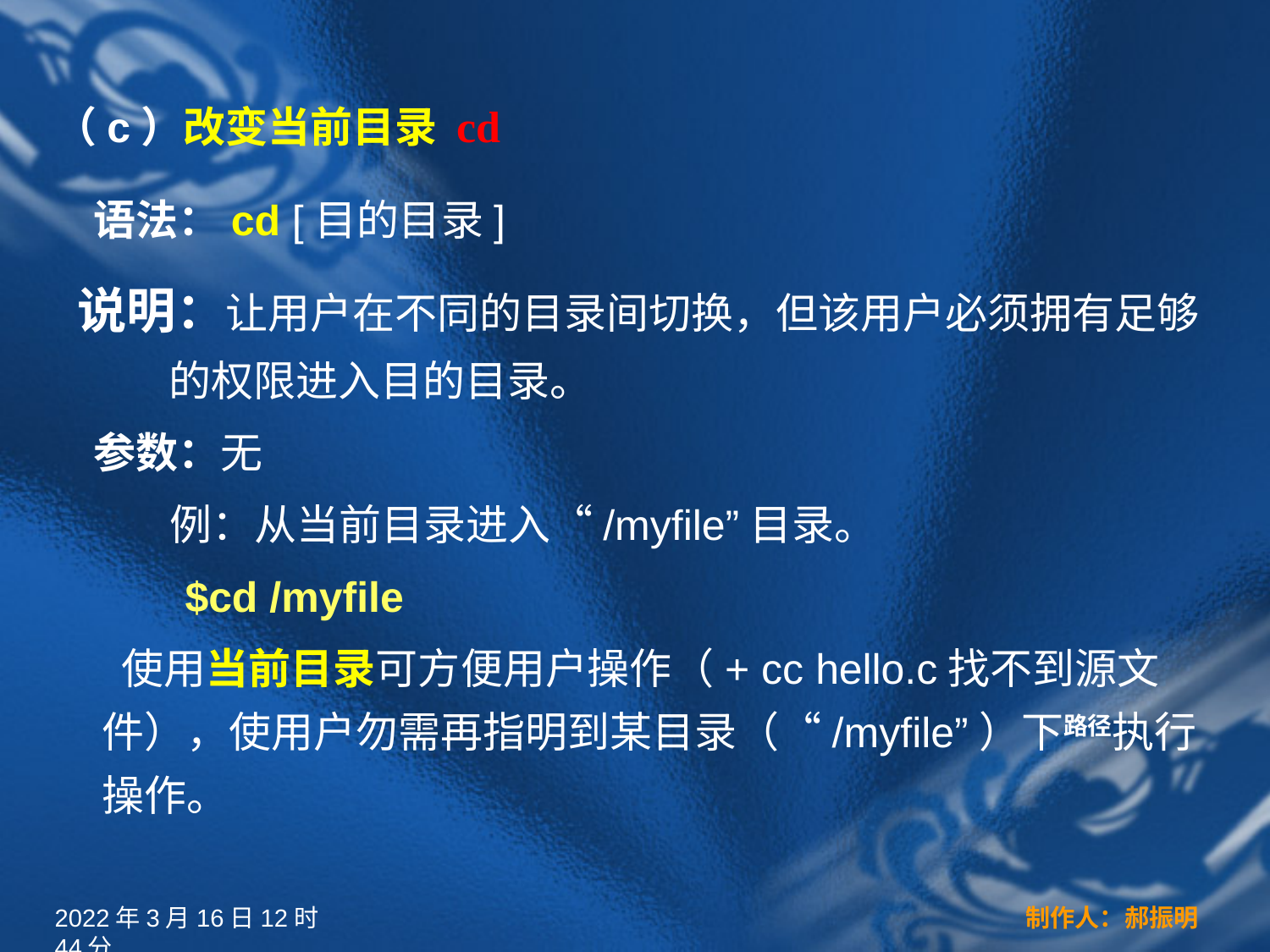

（c）改变当前目录 cd
  语法：cd [目的目录]
 说明：让用户在不同的目录间切换，但该用户必须拥有足够         的权限进入目的目录。
   参数：无
           例：从当前目录进入“/myfile”目录。
           $cd /myfile
      使用当前目录可方便用户操作（+ cc hello.c找不到源文件），使用户勿需再指明到某目录（“/myfile”）下路径执行操作。
2022年3月16日12时44分
制作人：郝振明